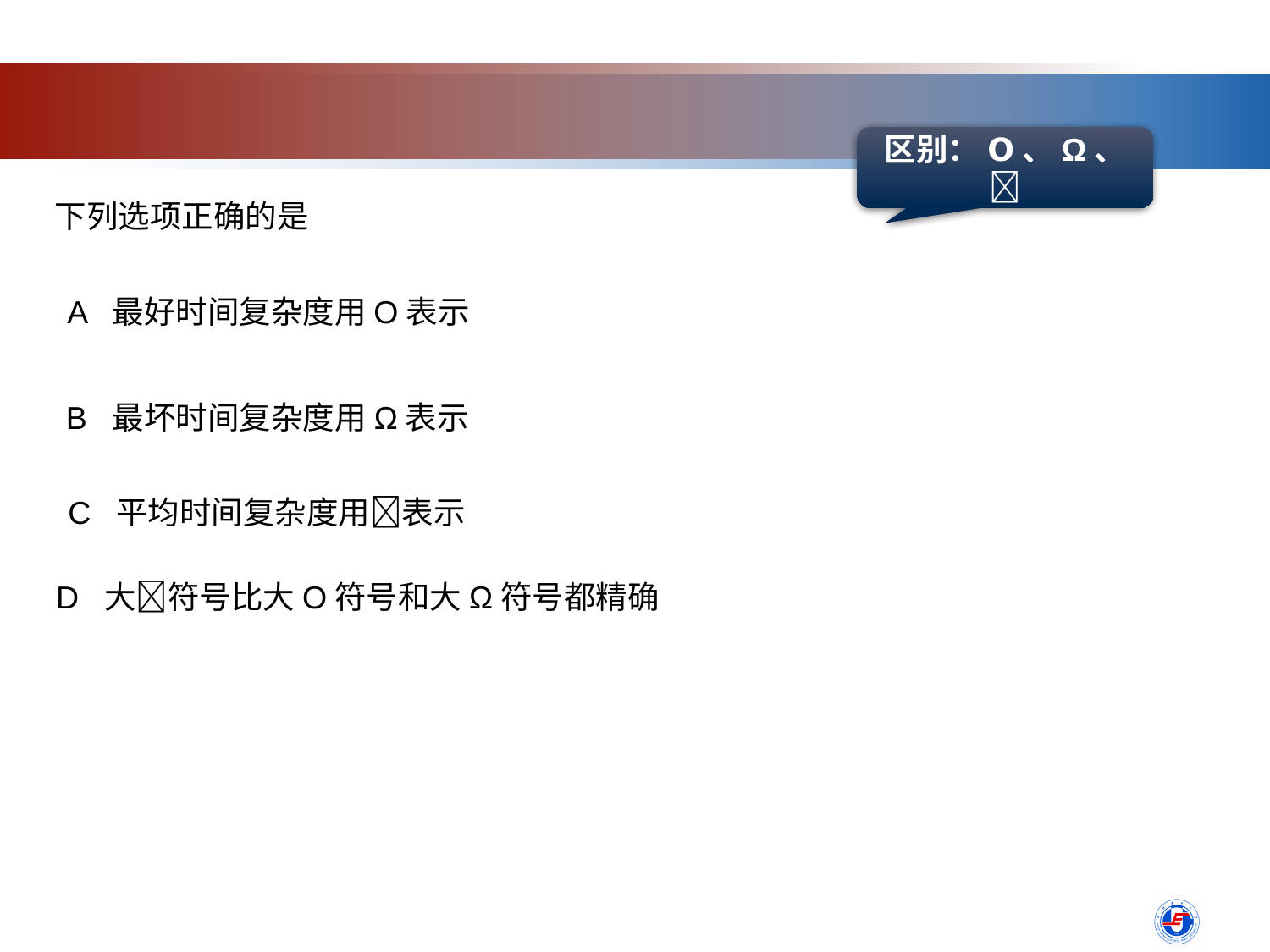

区别：O、Ω、Θ
下列选项正确的是
A  最好时间复杂度用O表示
B  最坏时间复杂度用Ω表示
C  平均时间复杂度用Θ表示
D  大Θ符号比大O符号和大Ω符号都精确